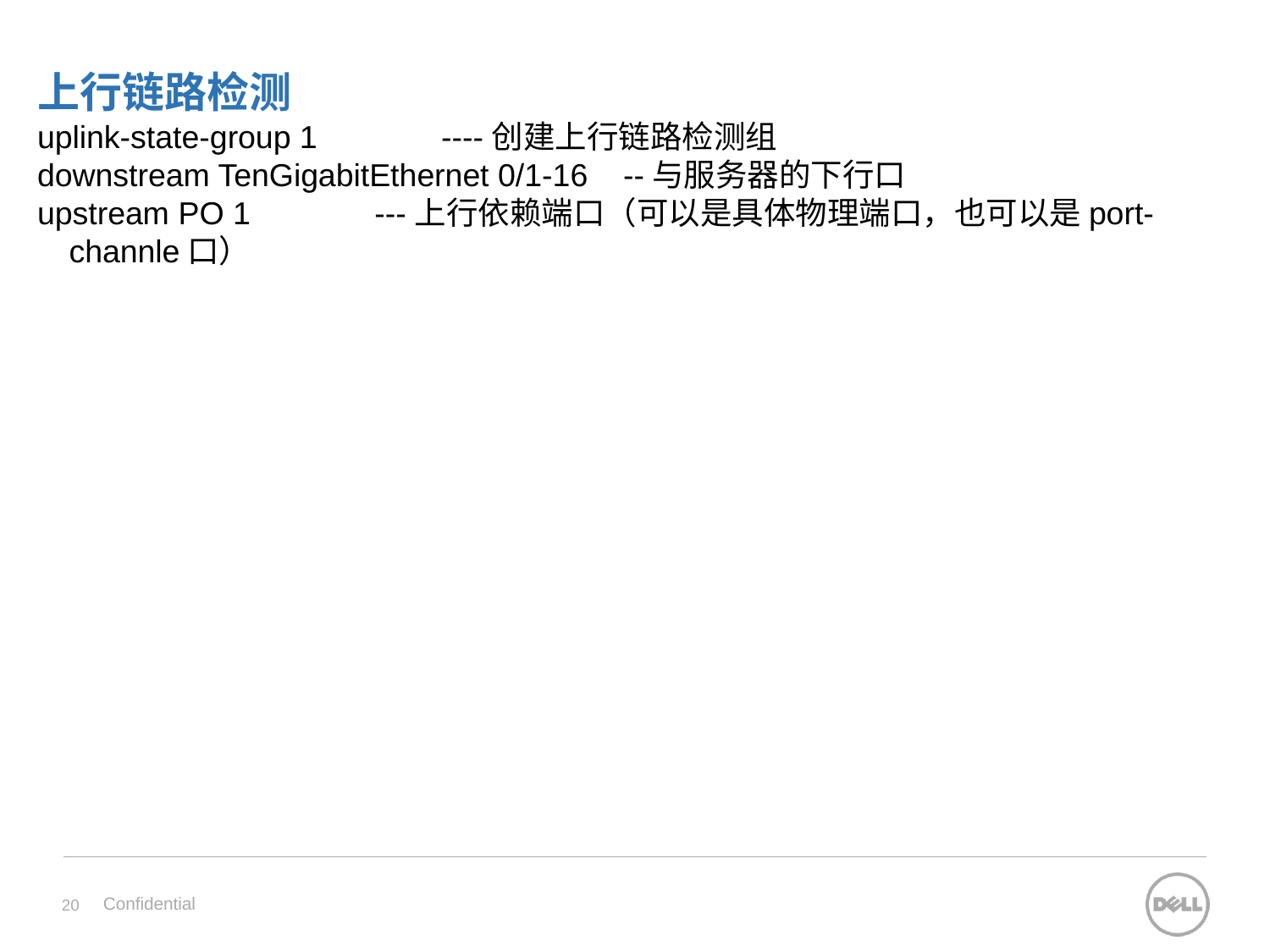

上行链路检测
uplink-state-group 1              ----创建上行链路检测组
downstream TenGigabitEthernet 0/1-16    --与服务器的下行口
upstream PO 1              ---上行依赖端口（可以是具体物理端口，也可以是port-channle口）
Confidential
20